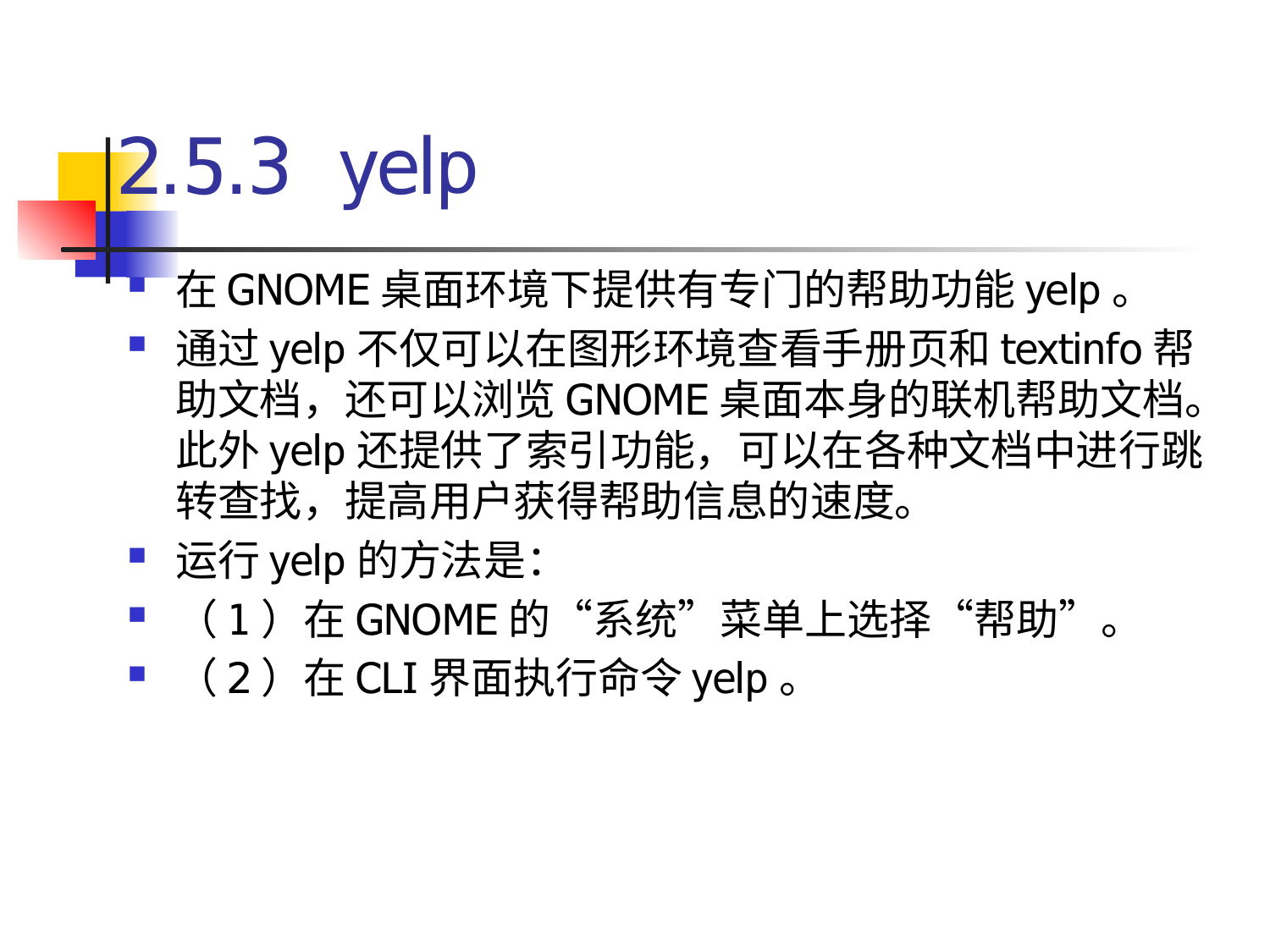

# 2.5.3  yelp
在GNOME桌面环境下提供有专门的帮助功能yelp。
通过yelp不仅可以在图形环境查看手册页和textinfo帮助文档，还可以浏览GNOME桌面本身的联机帮助文档。此外yelp还提供了索引功能，可以在各种文档中进行跳转查找，提高用户获得帮助信息的速度。
运行yelp的方法是：
（1）在GNOME的“系统”菜单上选择“帮助”。
（2）在CLI界面执行命令yelp。